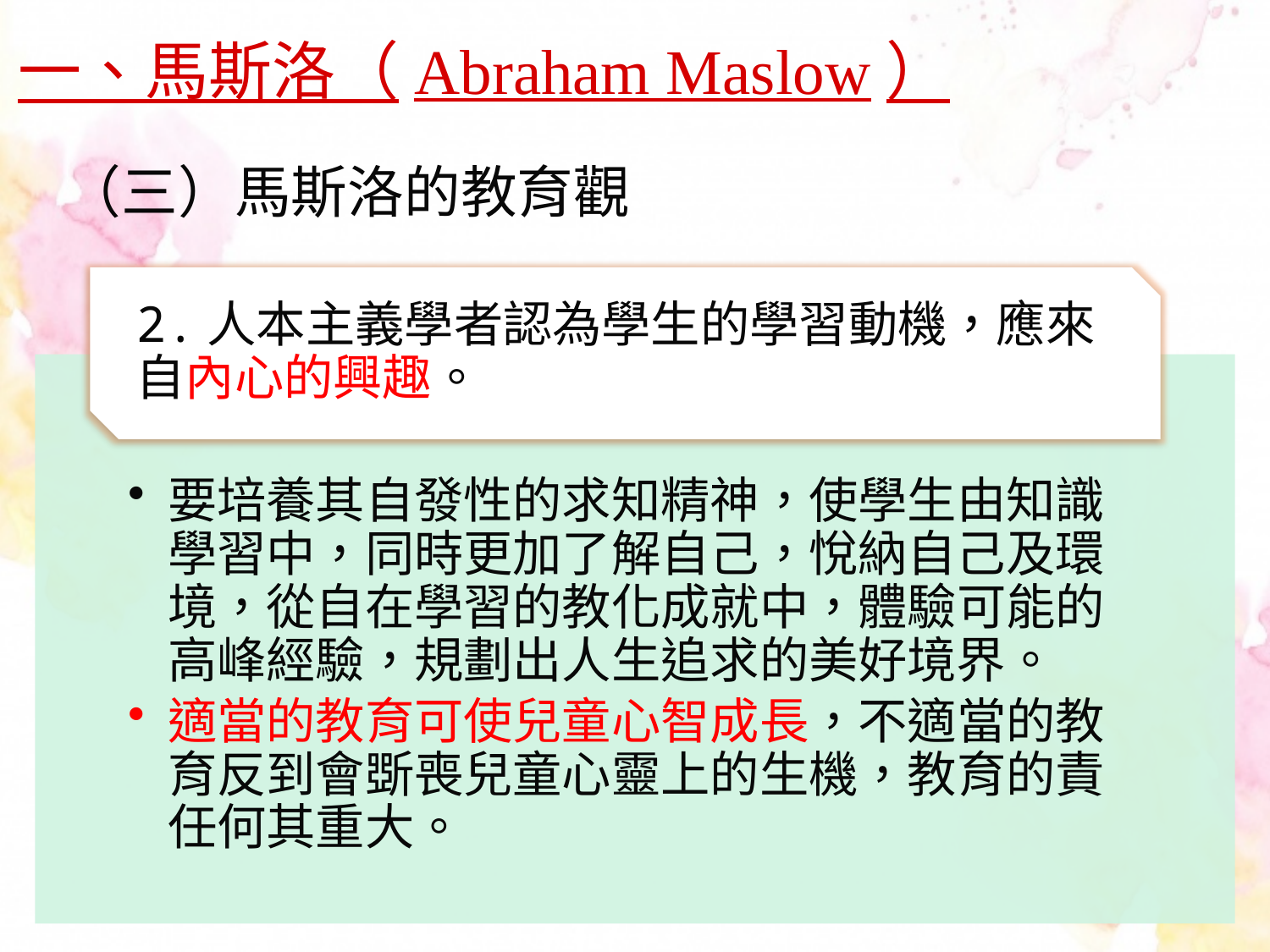

一、馬斯洛（Abraham Maslow）
（三）馬斯洛的教育觀
要培養其自發性的求知精神，使學生由知識學習中，同時更加了解自己，悅納自己及環境，從自在學習的教化成就中，體驗可能的高峰經驗，規劃出人生追求的美好境界。
適當的教育可使兒童心智成長，不適當的教育反到會斲喪兒童心靈上的生機，教育的責任何其重大。
2.人本主義學者認為學生的學習動機，應來自內心的興趣。